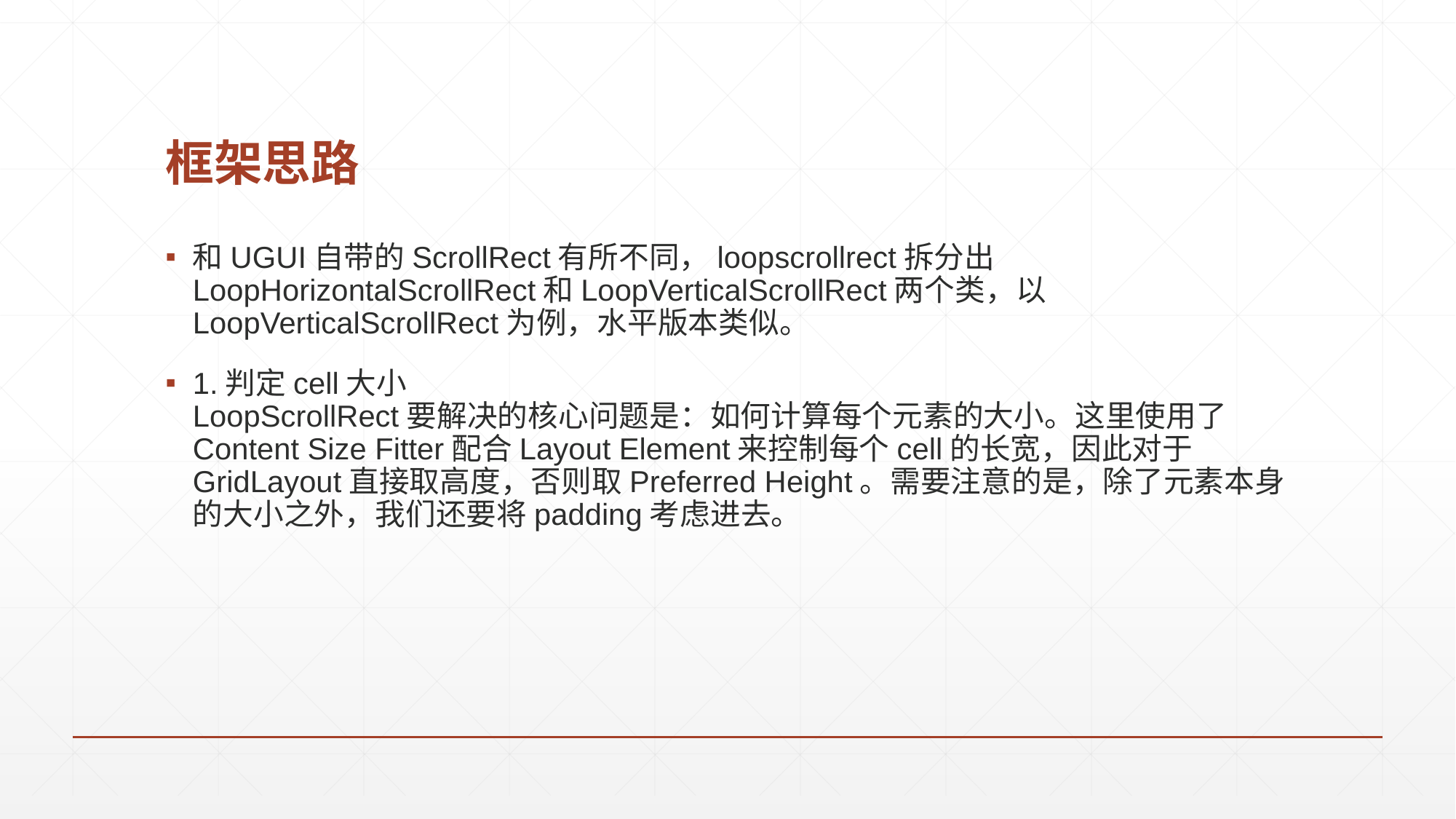

# 框架思路
和UGUI自带的ScrollRect有所不同，loopscrollrect拆分出LoopHorizontalScrollRect和LoopVerticalScrollRect两个类，以LoopVerticalScrollRect为例，水平版本类似。
1.判定cell大小
LoopScrollRect要解决的核心问题是：如何计算每个元素的大小。这里使用了Content Size Fitter配合Layout Element来控制每个cell的长宽，因此对于GridLayout直接取高度，否则取Preferred Height。需要注意的是，除了元素本身的大小之外，我们还要将padding考虑进去。